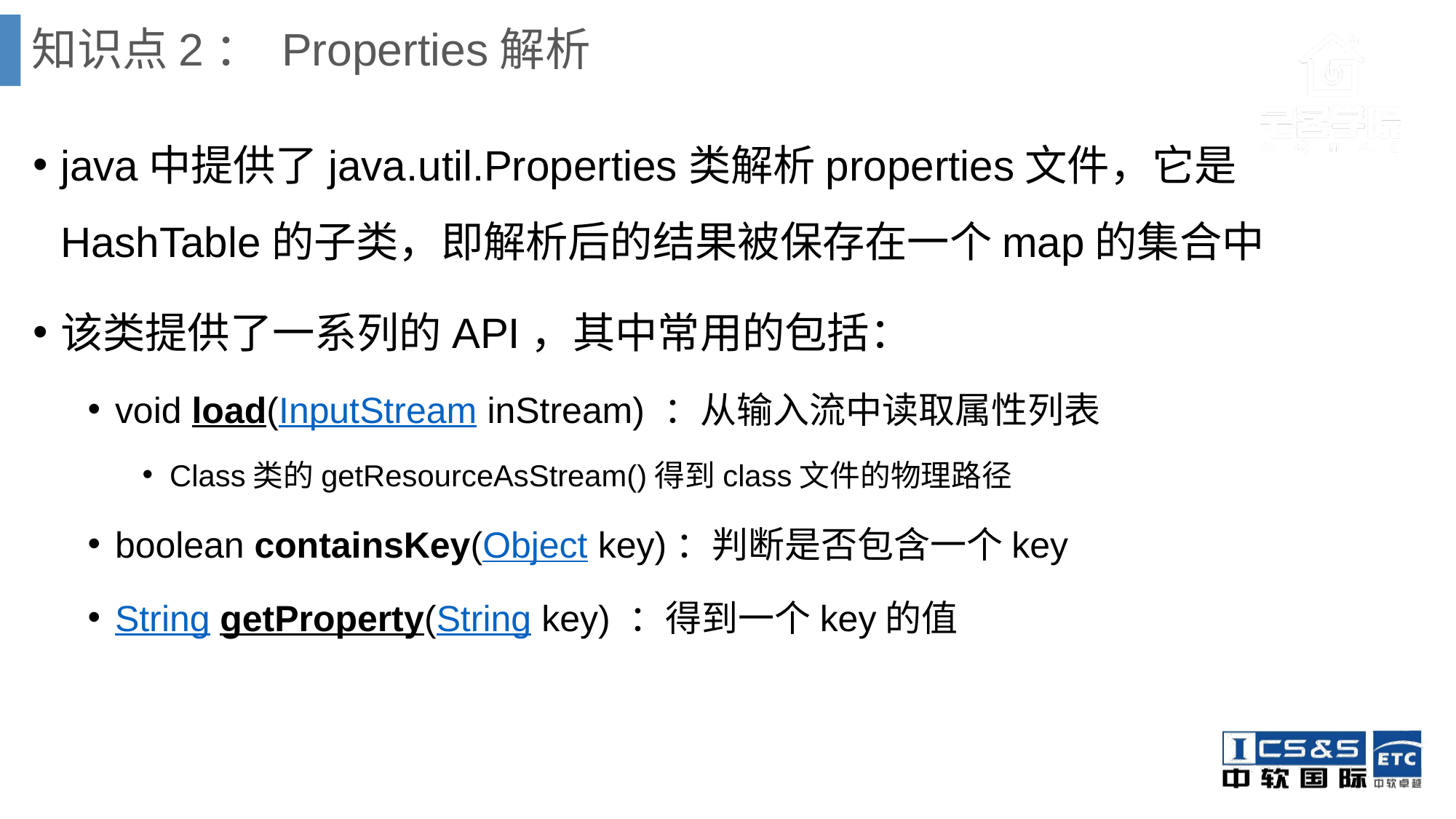

# 知识点2： Properties解析
java中提供了java.util.Properties类解析properties文件，它是HashTable的子类，即解析后的结果被保存在一个map的集合中
该类提供了一系列的API，其中常用的包括：
void load(InputStream inStream) ：从输入流中读取属性列表
Class类的getResourceAsStream()得到class文件的物理路径
boolean containsKey(Object key)：判断是否包含一个key
String getProperty(String key) ：得到一个key的值